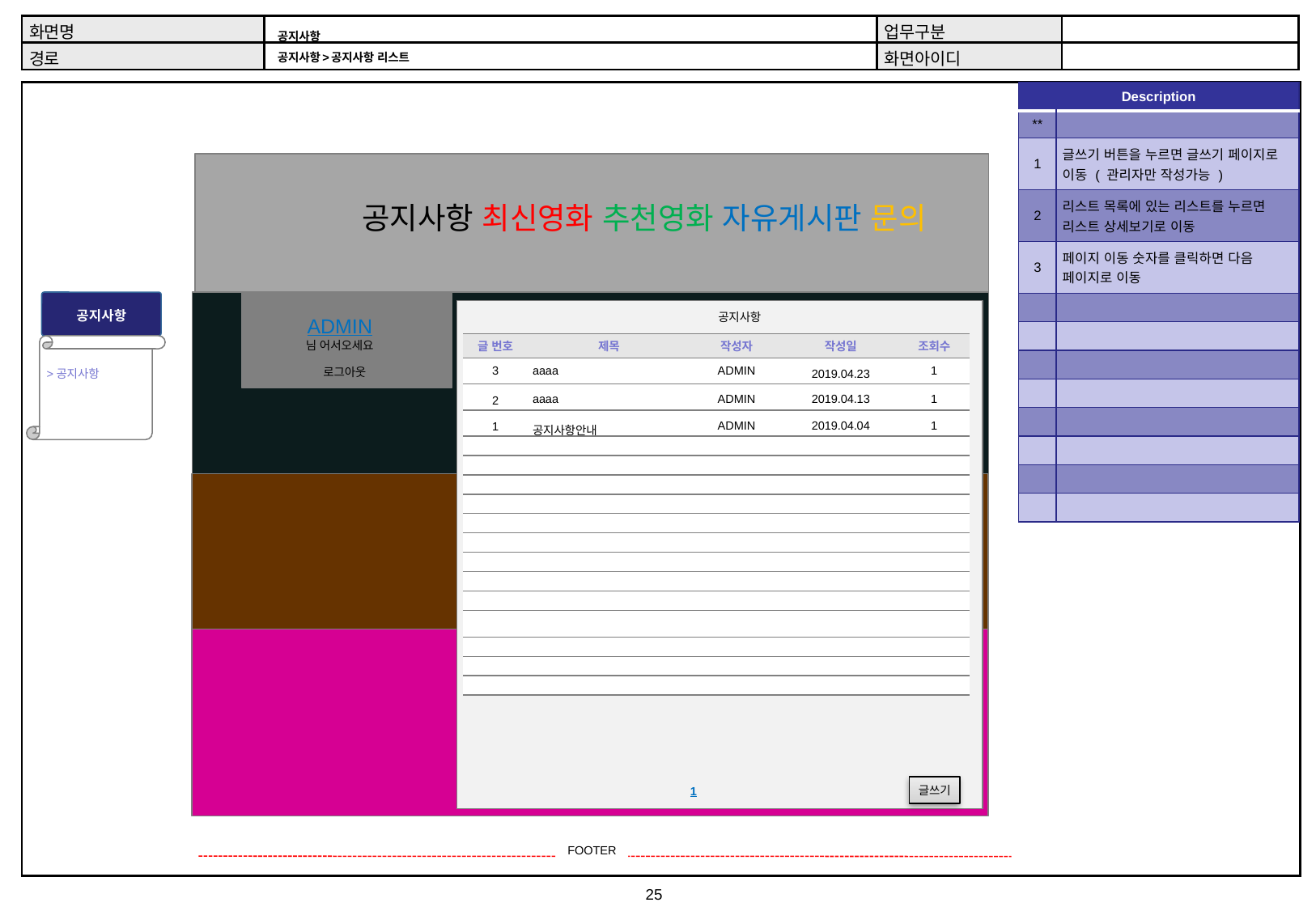

# 공지사항 공지사항>공지사항 리스트
| Description |  |
| --- | --- |
| \*\* |  |
| 1 | 글쓰기 버튼을 누르면 글쓰기 페이지로 이동 ( 관리자만 작성가능 ) |
| 2 | 리스트 목록에 있는 리스트를 누르면 리스트 상세보기로 이동 |
| 3 | 페이지 이동 숫자를 클릭하면 다음 페이지로 이동 |
|  |  |
|  |  |
|  |  |
|  |  |
|  |  |
|  |  |
|  |  |
|  |  |

공지사항 최신영화 추천영화 자유게시판 문의

공지사항

공지사항
ADMIN
님 어서오세요
| 글 번호 | 제목 | 작성자 | 작성일 | 조회수 |
| --- | --- | --- | --- | --- |
| 3 | aaaa | ADMIN | 2019.04.23 | 1 |
| 2 | aaaa | ADMIN | 2019.04.13 | 1 |
| 1 | 공지사항안내 | ADMIN | 2019.04.04 | 1 |
|  |  |  |  |  |
|  |  |  |  |  |
|  |  |  |  |  |
|  |  |  |  |  |
|  |  |  |  |  |
|  |  |  |  |  |
|  |  |  |  |  |
|  |  |  |  |  |
|  |  |  |  |  |
|  |  |  |  |  |
|  |  |  |  |  |
|  |  |  |  |  |
|  |  |  |  |  |

>공지사항
로그아웃

글쓰기
1